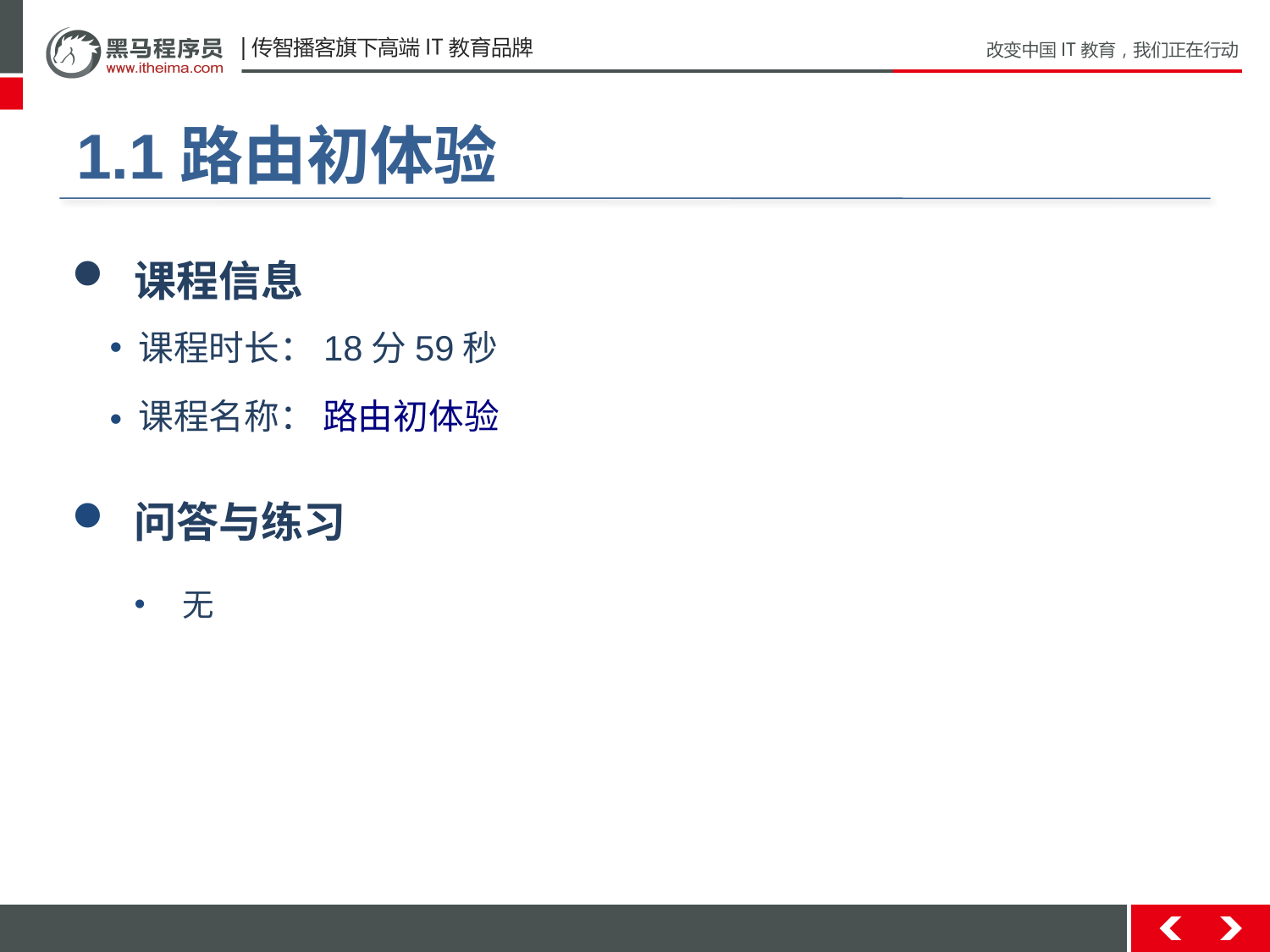

#
1.1路由初体验
 课程信息
 课程时长：18分59秒
 课程名称： 路由初体验
 问答与练习
无